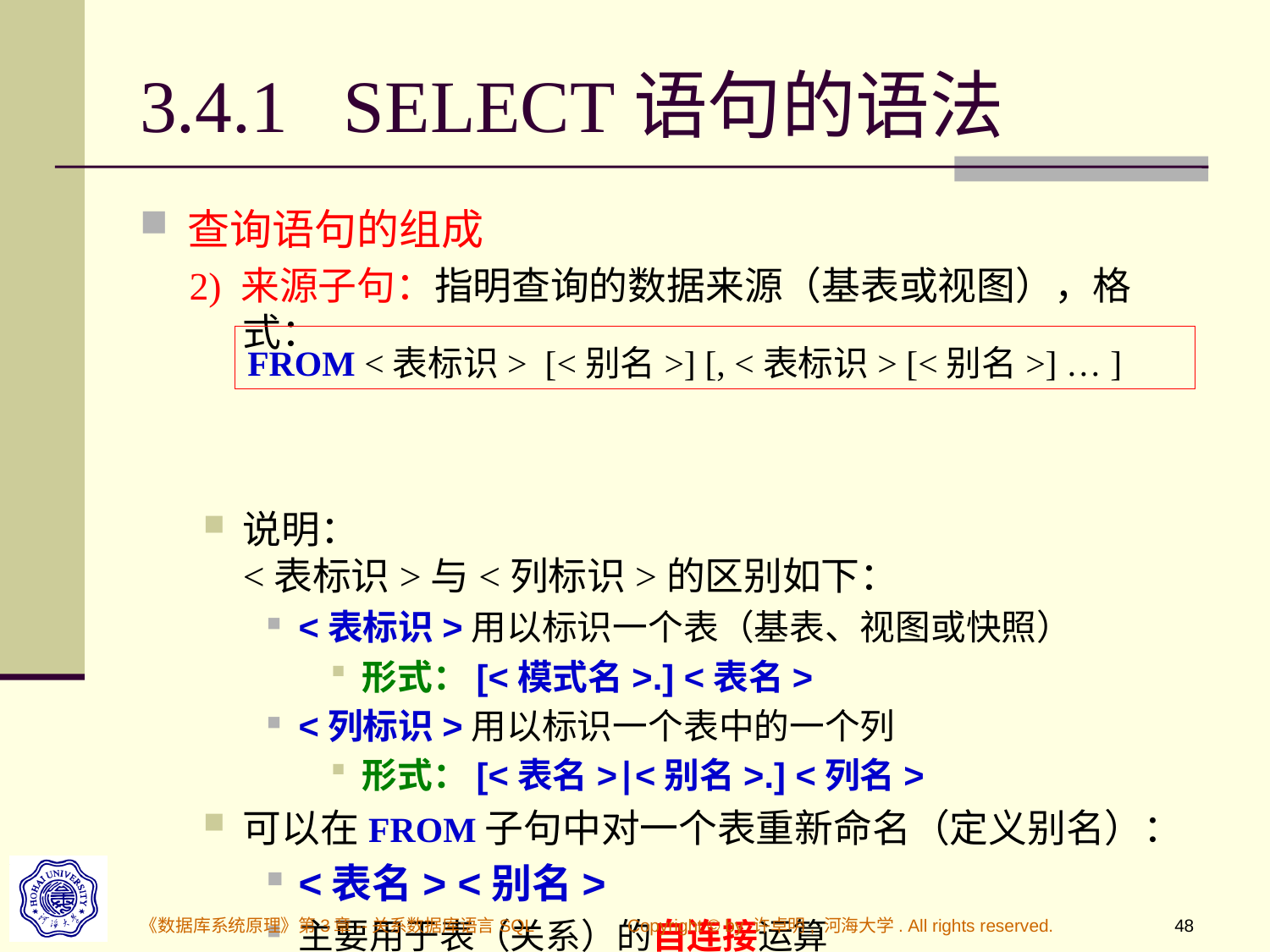

# 3.4.1   SELECT语句的语法
查询语句的组成
2) 来源子句：指明查询的数据来源（基表或视图），格式：

说明：
<表标识>与<列标识>的区别如下：
<表标识>用以标识一个表（基表、视图或快照）
形式：[<模式名>.] <表名>
<列标识>用以标识一个表中的一个列
形式：[<表名>∣<别名>.] <列名>
可以在FROM子句中对一个表重新命名（定义别名）：
<表名> <别名>
主要用于表（关系）的自连接运算
FROM <表标识>  [<别名>] [, <表标识> [<别名>] … ]
《数据库系统原理》第3章--关系数据库语言SQL
Copyright © by 许卓明, 河海大学. All rights reserved.
48